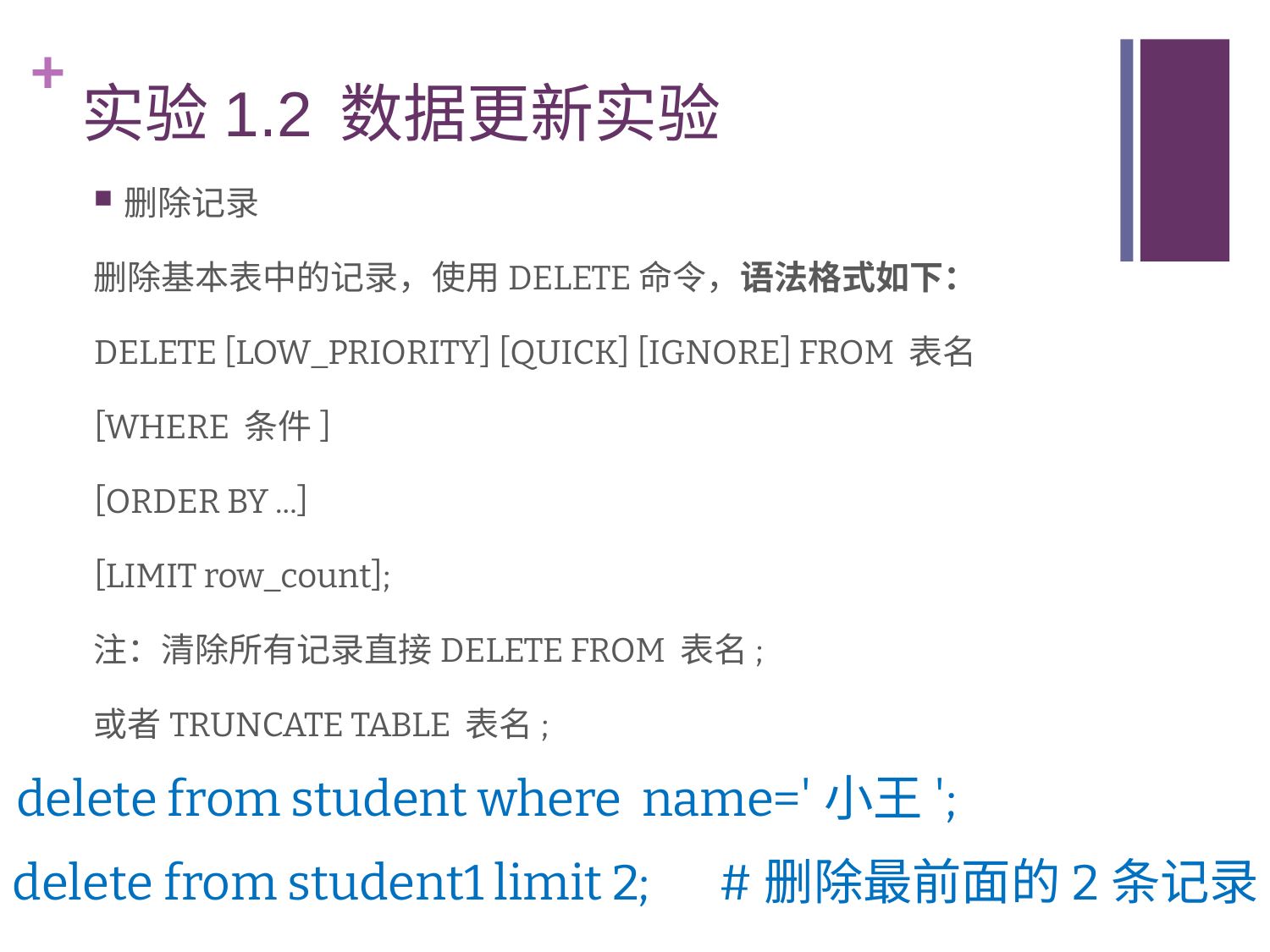

# 实验1.2 数据更新实验
删除记录
删除基本表中的记录，使用DELETE命令，语法格式如下：
DELETE [LOW_PRIORITY] [QUICK] [IGNORE] FROM 表名
[WHERE 条件]
[ORDER BY ...]
[LIMIT row_count];
注：清除所有记录直接DELETE FROM 表名;
或者TRUNCATE TABLE 表名;
delete from student where  name='小王';
delete from student1 limit 2;       #删除最前面的2条记录